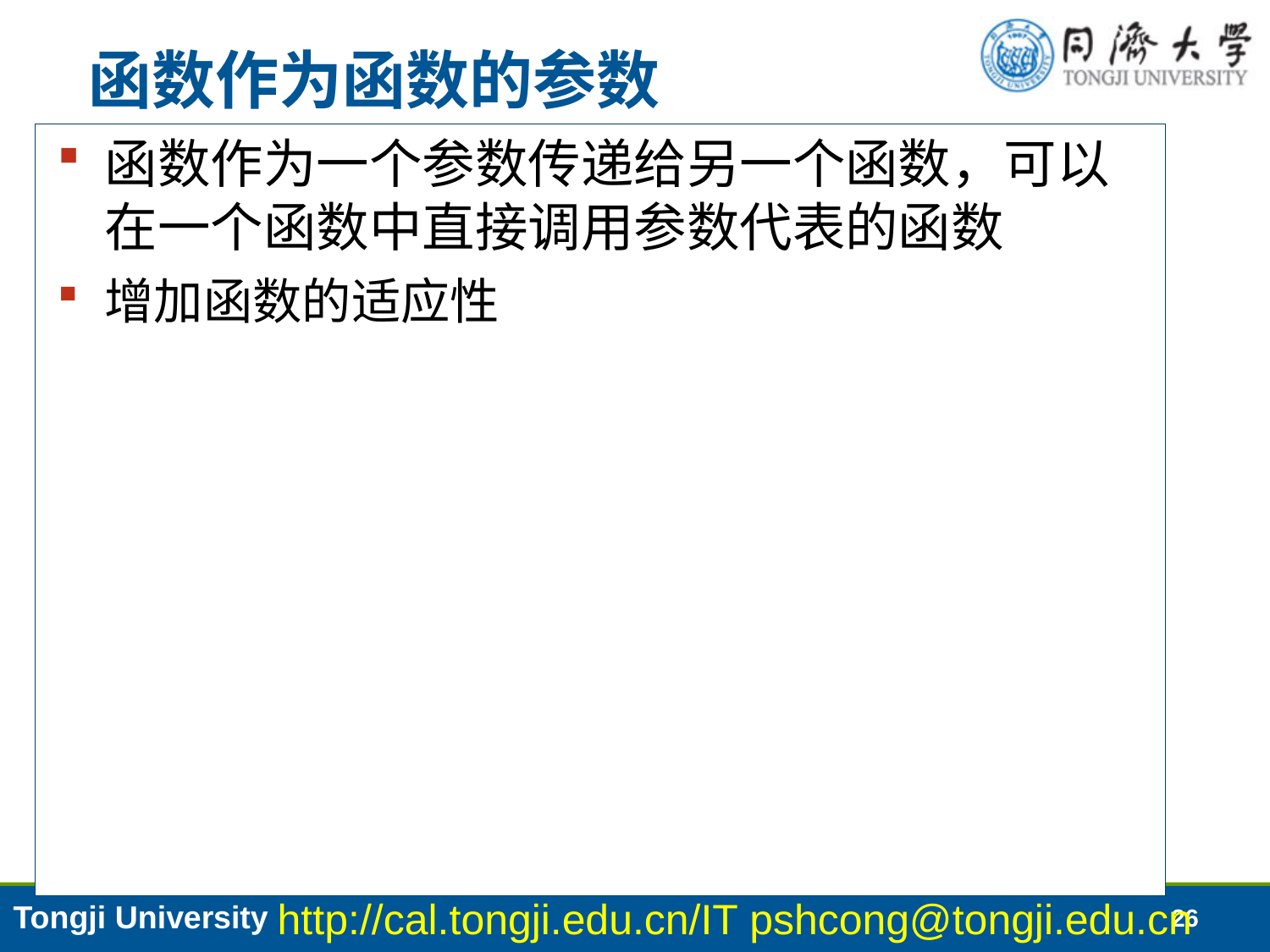

函数作为函数的参数
函数作为一个参数传递给另一个函数，可以在一个函数中直接调用参数代表的函数
增加函数的适应性